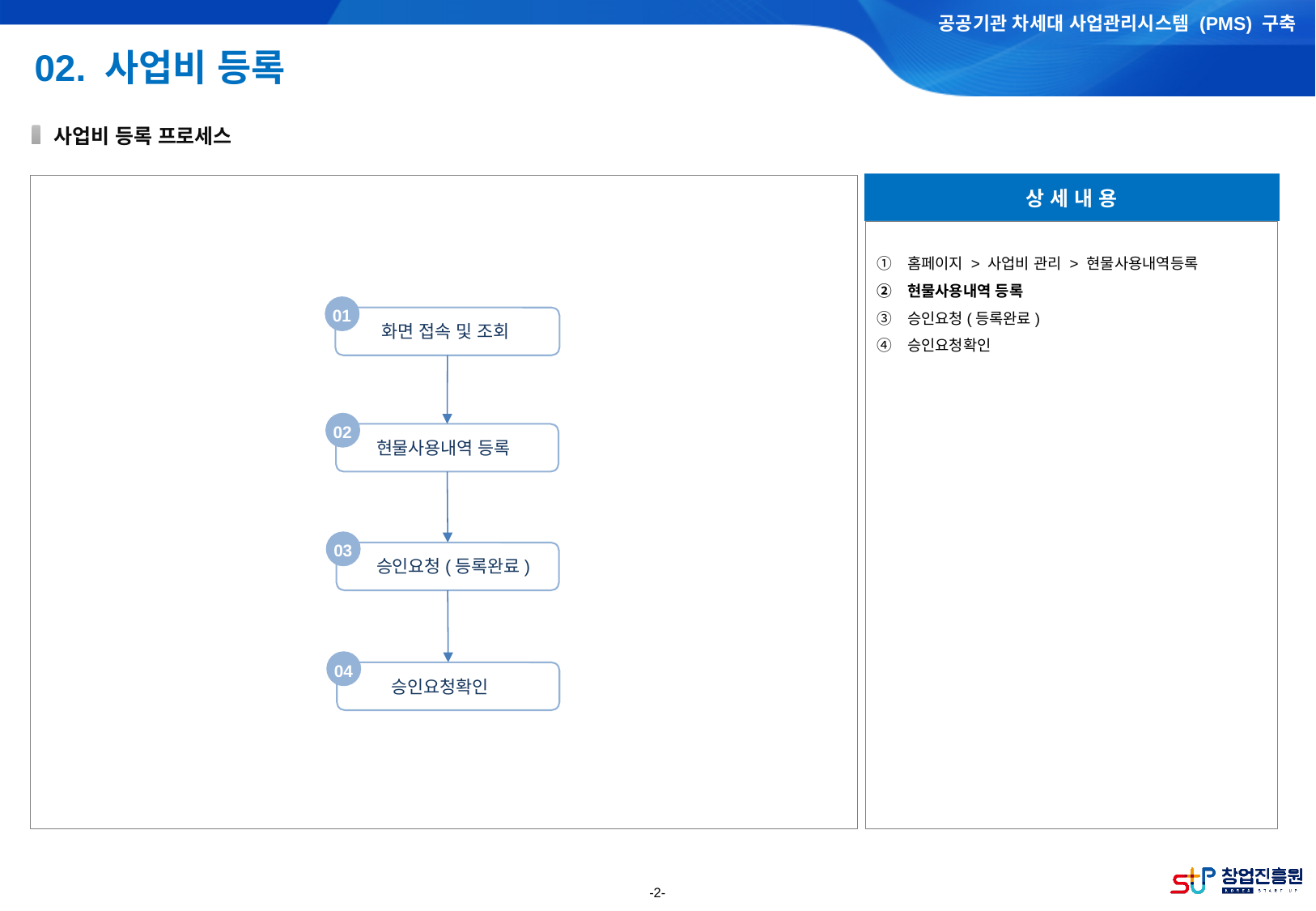

02. 사업비 등록
6. 사업비 집행 및 수행
사업비 등록 프로세스

상 세 내 용

홈페이지 > 사업비 관리 > 현물사용내역등록
현물사용내역 등록
승인요청(등록완료)
승인요청확인

01

화면 접속 및 조회

02

현물사용내역 등록

03

승인요청(등록완료)

04

승인요청확인